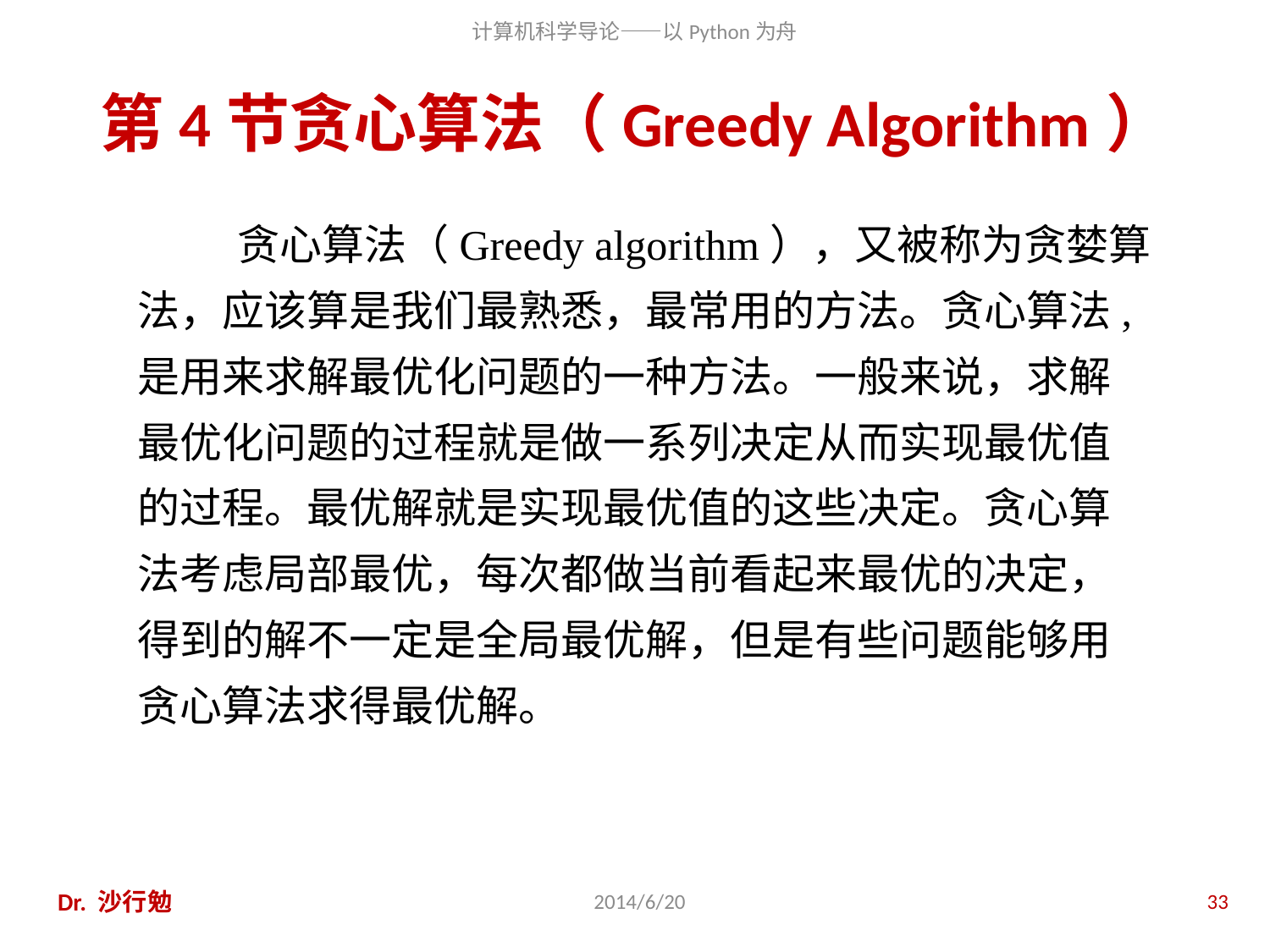

# 第4节贪心算法（Greedy Algorithm）
贪心算法（Greedy algorithm），又被称为贪婪算法，应该算是我们最熟悉，最常用的方法。贪心算法,是用来求解最优化问题的一种方法。一般来说，求解最优化问题的过程就是做一系列决定从而实现最优值的过程。最优解就是实现最优值的这些决定。贪心算法考虑局部最优，每次都做当前看起来最优的决定，得到的解不一定是全局最优解，但是有些问题能够用贪心算法求得最优解。
Dr. 沙行勉
2014/6/20
33